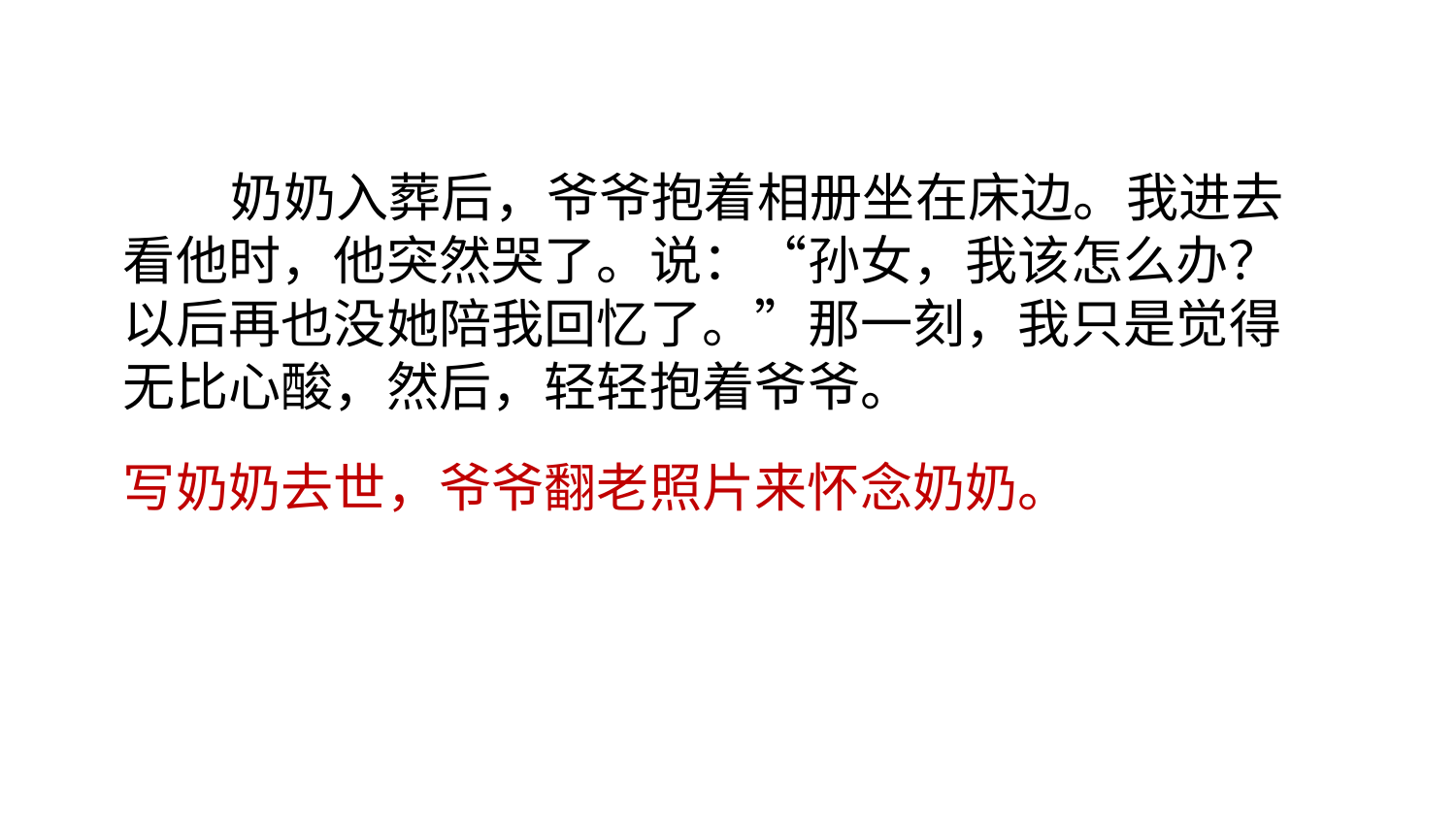

奶奶入葬后，爷爷抱着相册坐在床边。我进去看他时，他突然哭了。说：“孙女，我该怎么办？以后再也没她陪我回忆了。”那一刻，我只是觉得无比心酸，然后，轻轻抱着爷爷。
写奶奶去世，爷爷翻老照片来怀念奶奶。